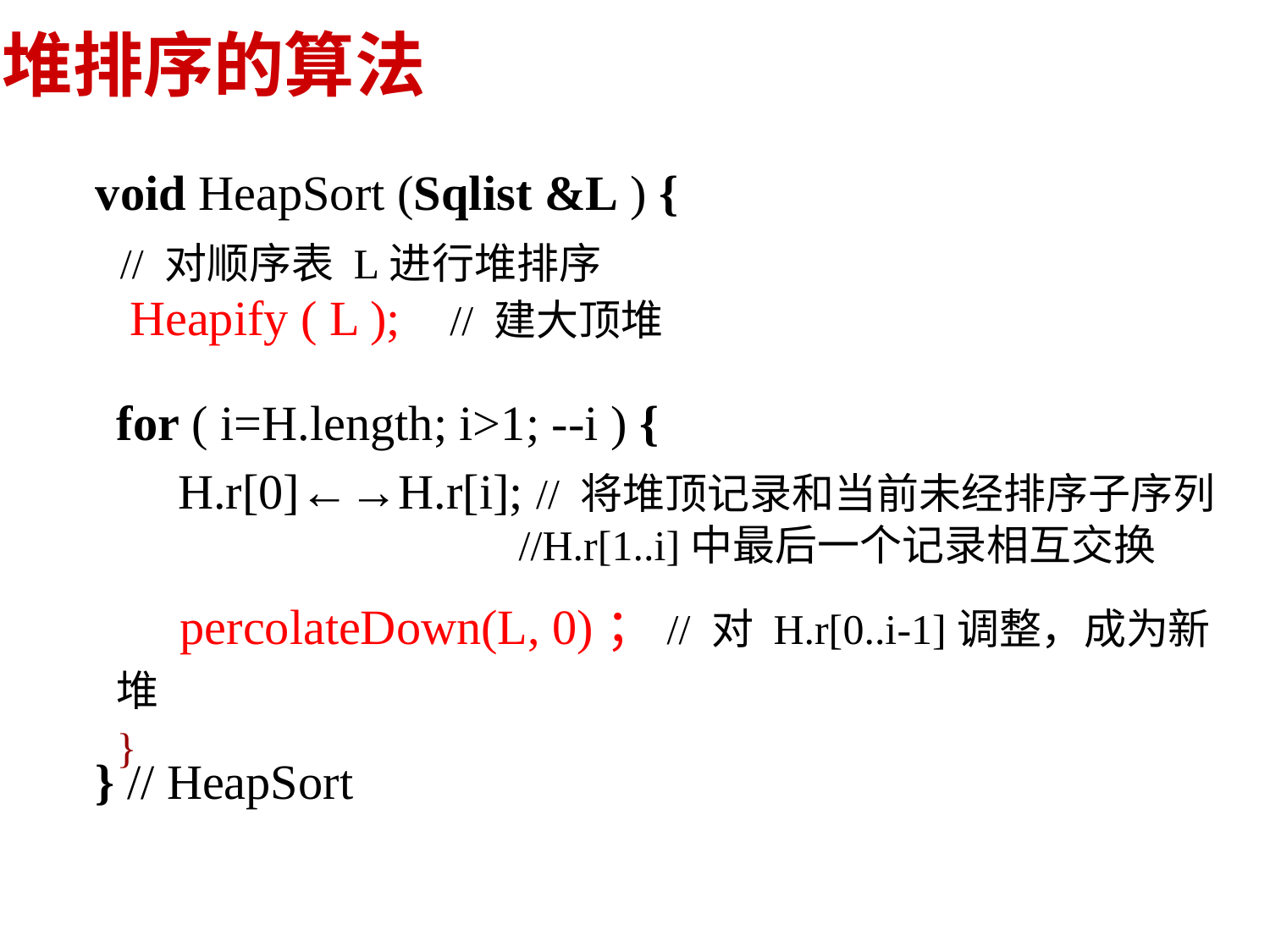

堆排序的算法
void HeapSort (Sqlist &L ) {
  // 对顺序表 L进行堆排序

} // HeapSort
Heapify ( L );    // 建大顶堆
for ( i=H.length; i>1; --i ) {
     H.r[0]←→H.r[i]; // 将堆顶记录和当前未经排序子序列
                                      //H.r[1..i]中最后一个记录相互交换
    percolateDown(L, 0)；// 对 H.r[0..i-1]调整，成为新堆
}